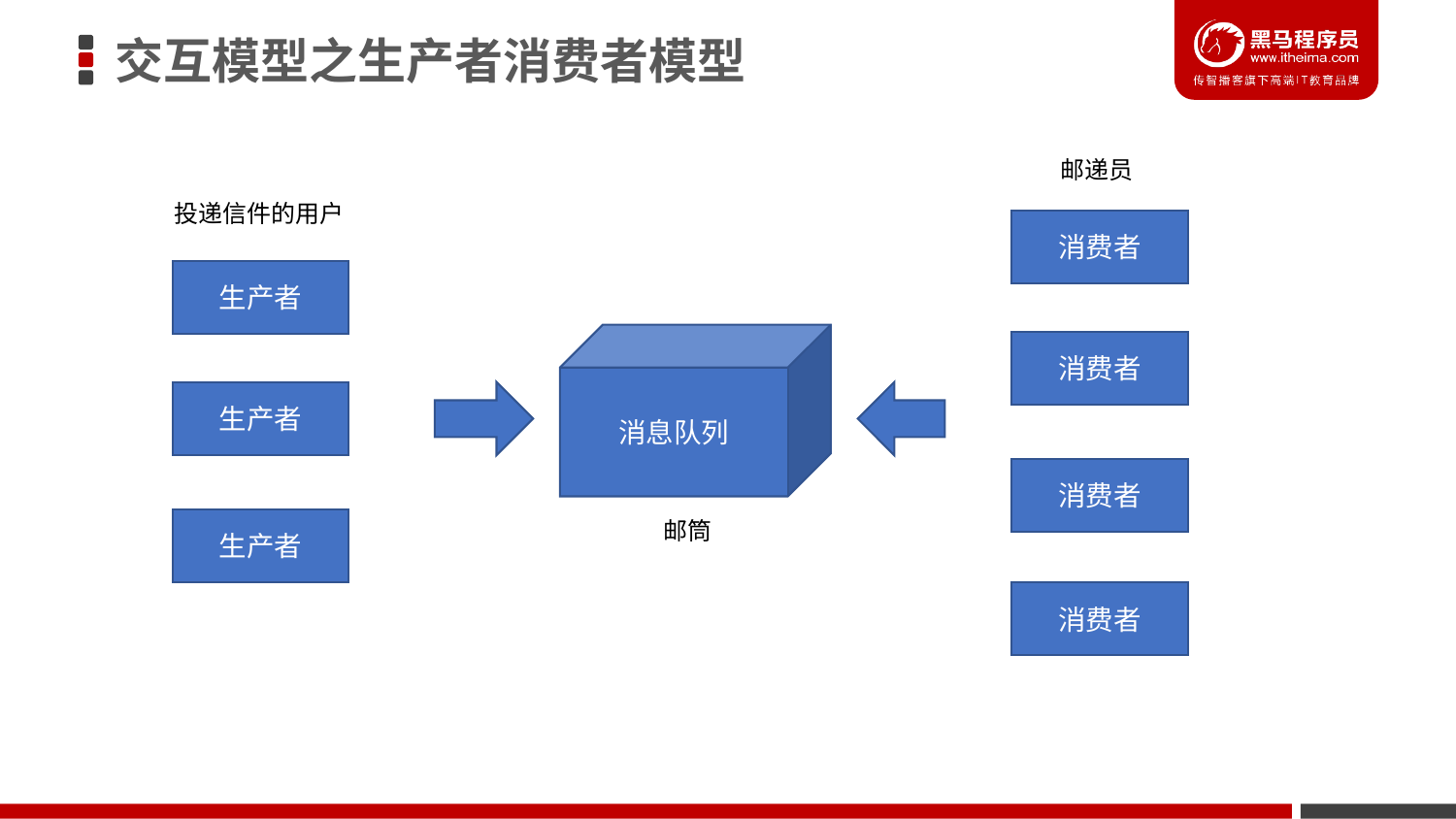

# 交互模型之生产者消费者模型
邮递员
投递信件的用户
消费者
生产者
消息队列
消费者
生产者

消费者
生产者
邮筒
消费者